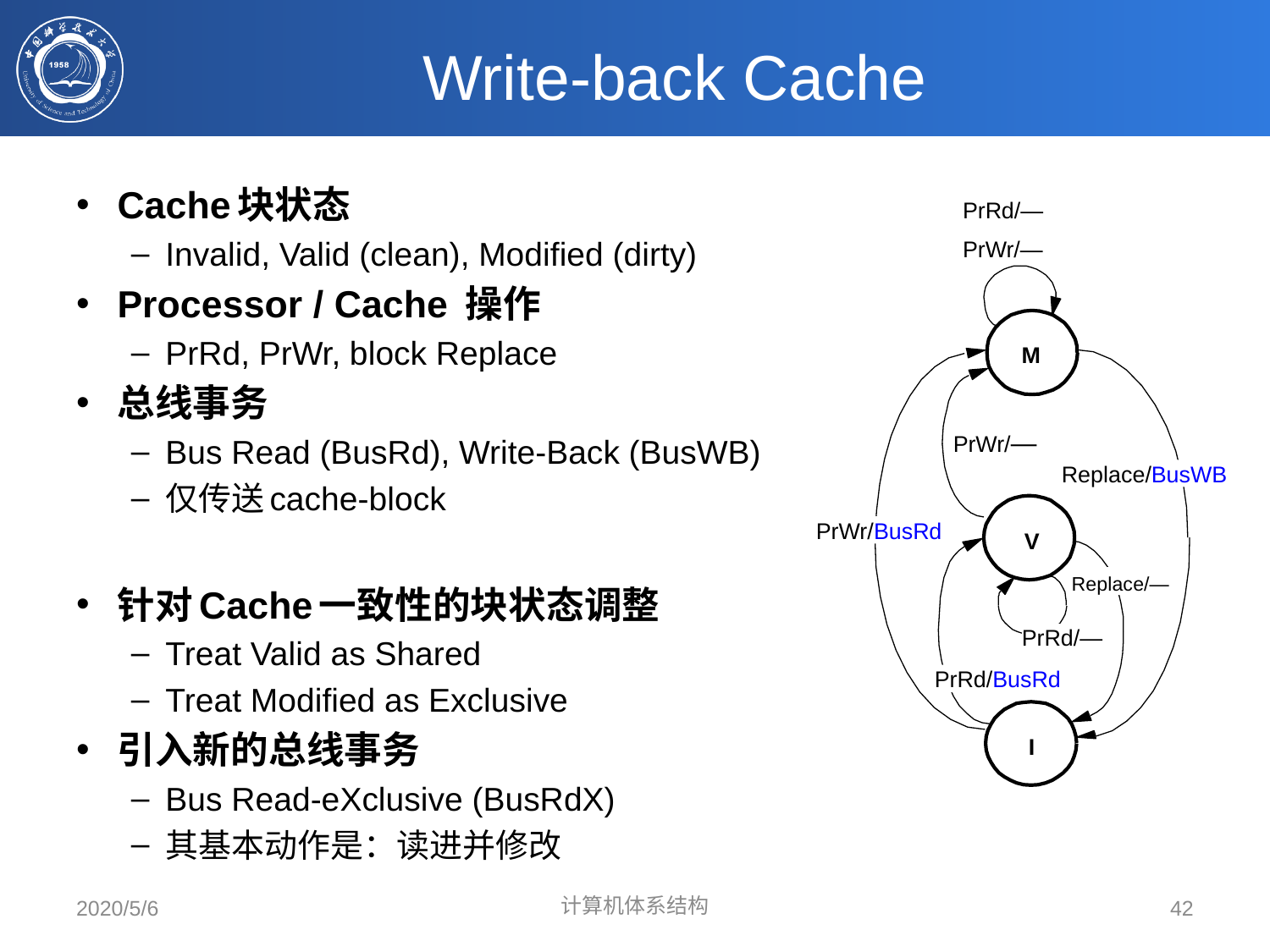

# Write-back Cache
Cache块状态
Invalid, Valid (clean), Modified (dirty)
Processor / Cache 操作
PrRd, PrWr, block Replace
总线事务
Bus Read (BusRd), Write-Back (BusWB)
仅传送cache-block

针对Cache一致性的块状态调整
Treat Valid as Shared
Treat Modified as Exclusive
引入新的总线事务
Bus Read-eXclusive (BusRdX)
其基本动作是：读进并修改
PrRd/—
PrWr/—

M

PrWr/—

Replace/BusWB

PrWr/BusRd
V

Replace/—

PrRd/—

PrRd/BusRd

I
2020/5/6
计算机体系结构
42